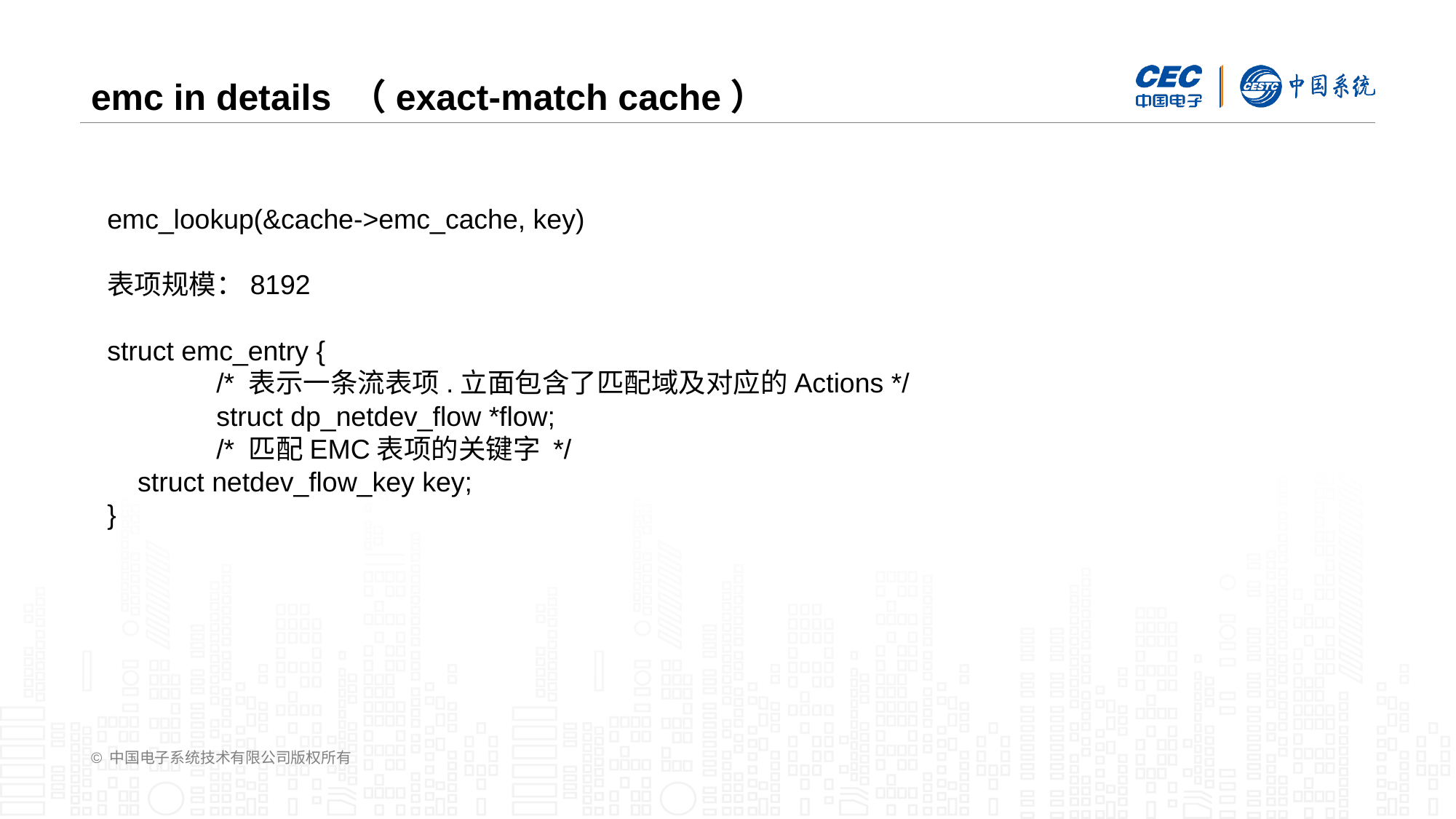

# emc in details （exact-match cache）
emc_lookup(&cache->emc_cache, key)

表项规模：8192

struct emc_entry {
	/* 表示一条流表项.立面包含了匹配域及对应的Actions */
	struct dp_netdev_flow *flow;
	/* 匹配EMC表项的关键字 */
    struct netdev_flow_key key;
}

© 中国电子系统技术有限公司版权所有
10